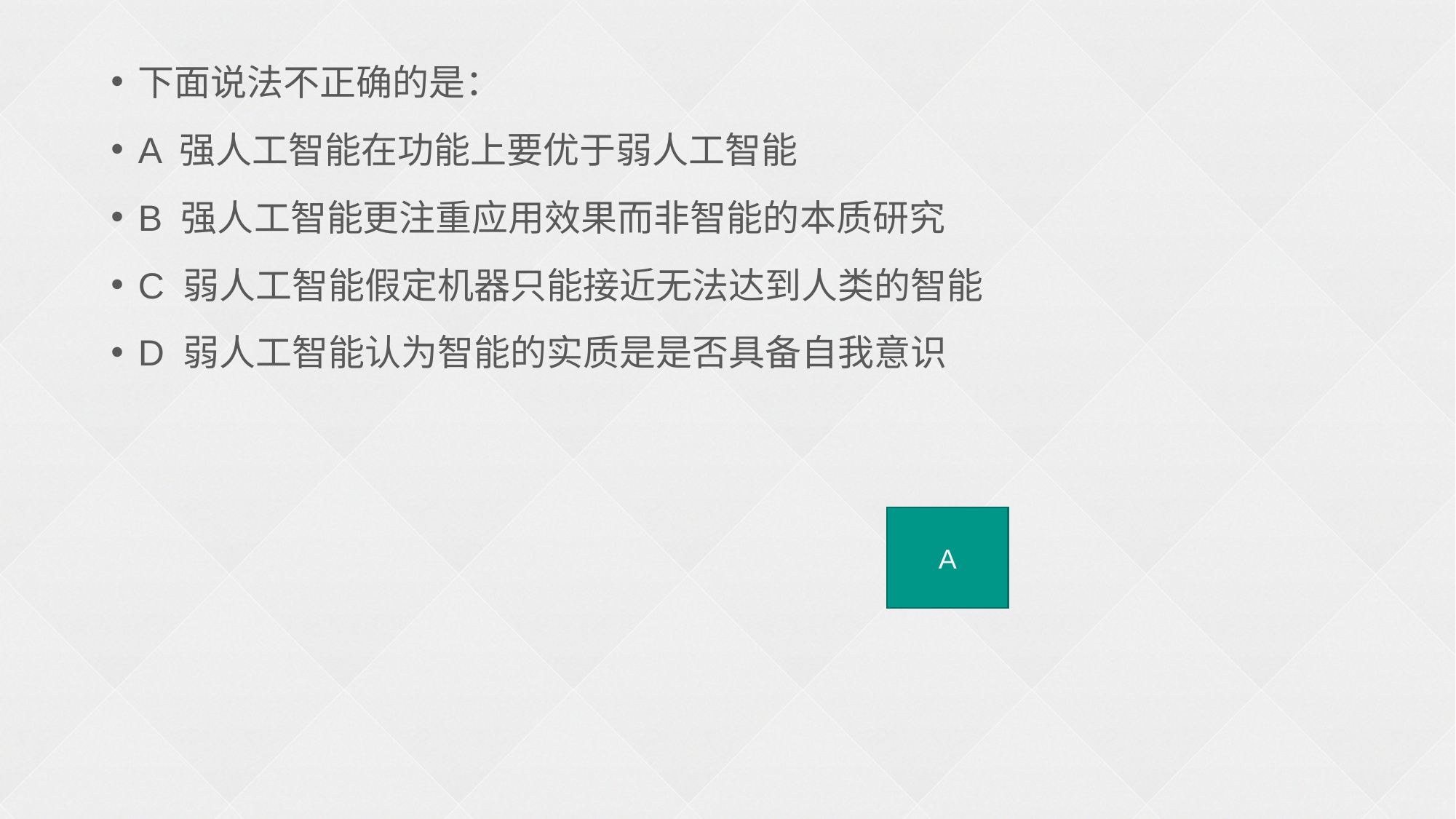

下面说法不正确的是：
A 强人工智能在功能上要优于弱人工智能
B 强人工智能更注重应用效果而非智能的本质研究
C 弱人工智能假定机器只能接近无法达到人类的智能
D 弱人工智能认为智能的实质是是否具备自我意识
A